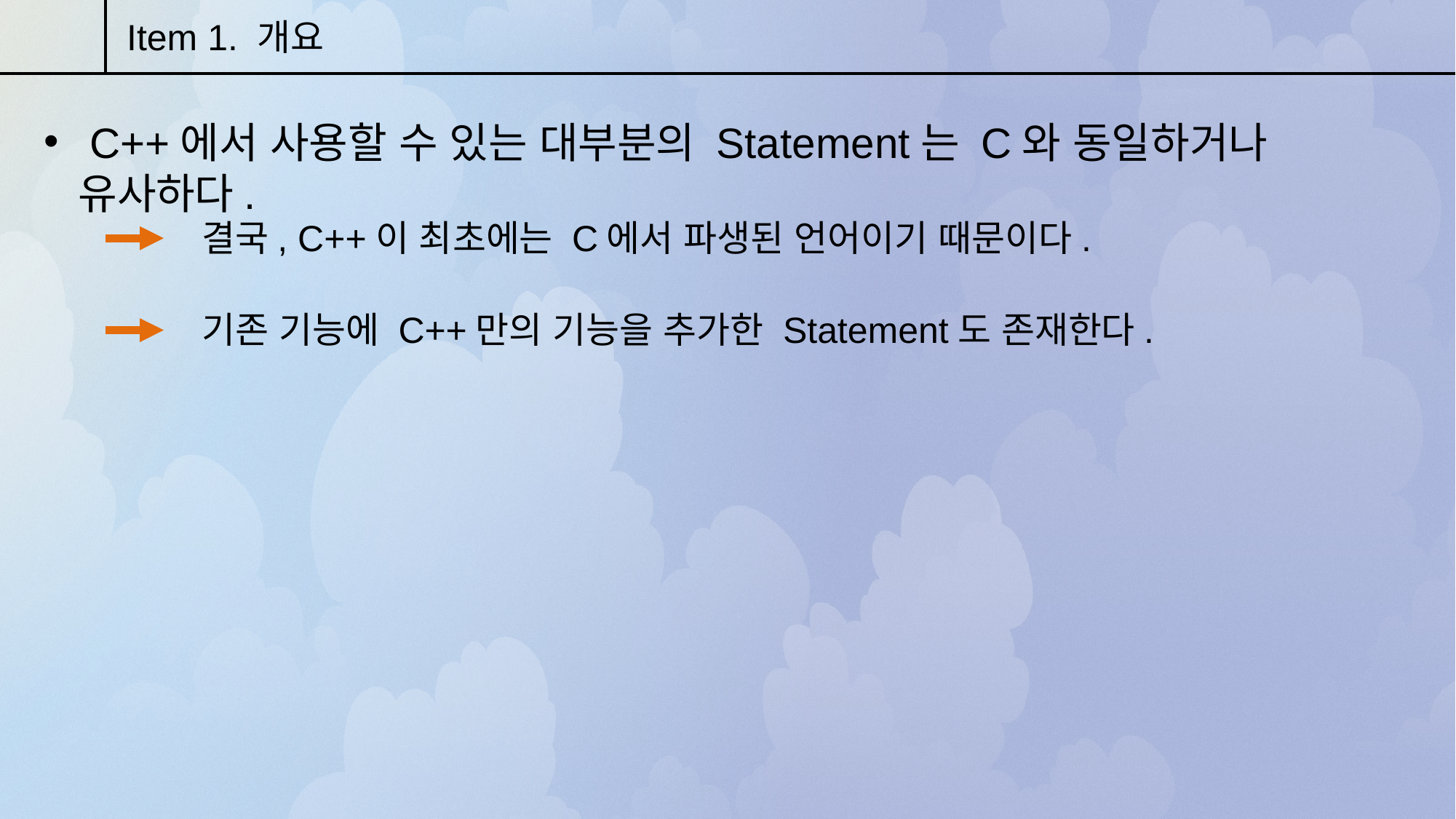

Item 1. 개요
 C++에서 사용할 수 있는 대부분의 Statement는 C와 동일하거나 유사하다.
결국, C++이 최초에는 C에서 파생된 언어이기 때문이다.
기존 기능에 C++만의 기능을 추가한 Statement도 존재한다.